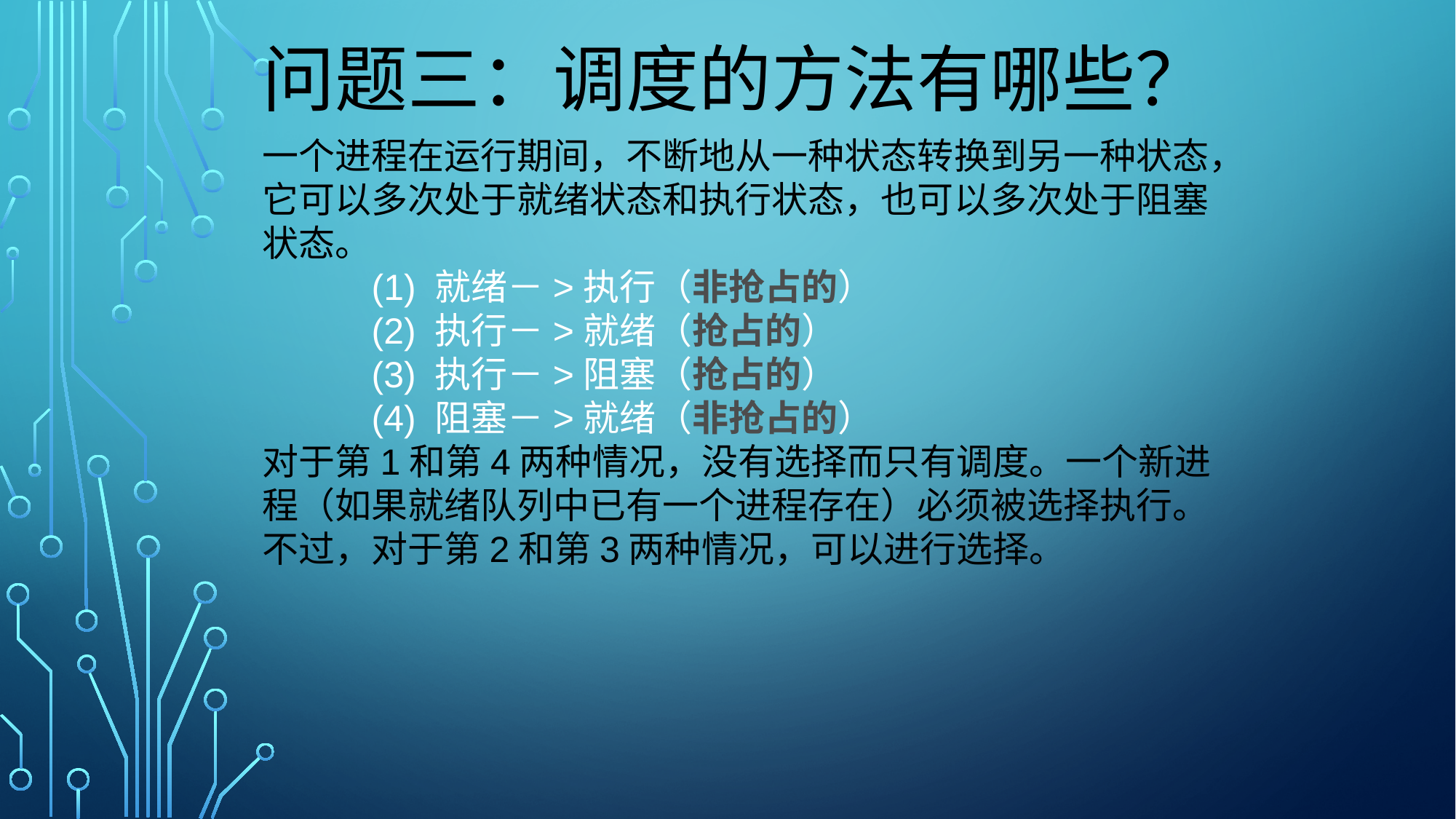

# 问题三：调度的方法有哪些？
一个进程在运行期间，不断地从一种状态转换到另一种状态，它可以多次处于就绪状态和执行状态，也可以多次处于阻塞状态。
	(1) 就绪－>执行（非抢占的）
	(2) 执行－>就绪（抢占的）
	(3) 执行－>阻塞（抢占的）
	(4) 阻塞－>就绪（非抢占的）
对于第1和第4两种情况，没有选择而只有调度。一个新进程（如果就绪队列中已有一个进程存在）必须被选择执行。不过，对于第2和第3两种情况，可以进行选择。